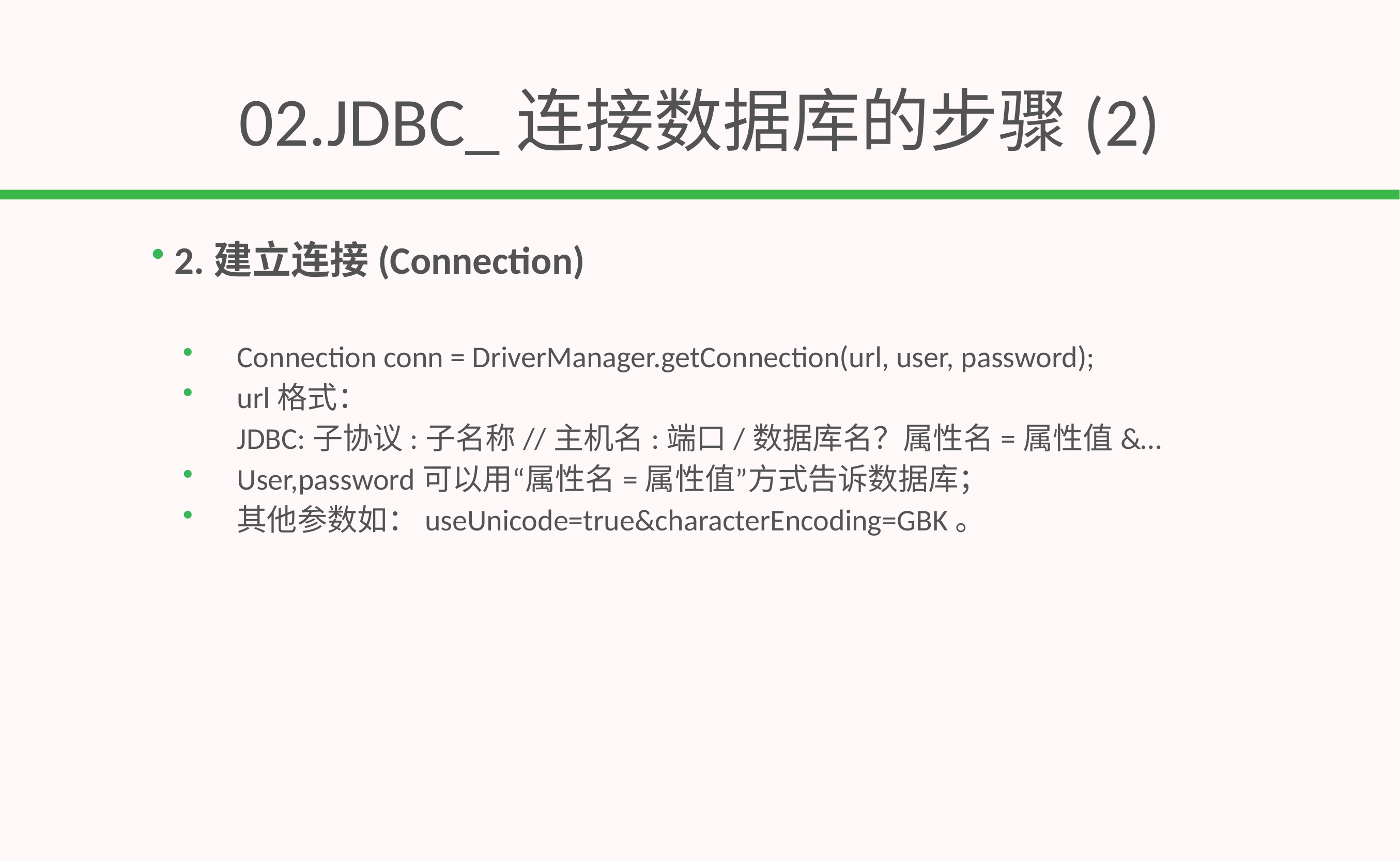

# 02.JDBC_连接数据库的步骤(2)
2.建立连接(Connection)

Connection conn = DriverManager.getConnection(url, user, password);
url格式：
	JDBC:子协议:子名称//主机名:端口/数据库名？属性名=属性值&…
User,password可以用“属性名=属性值”方式告诉数据库；
其他参数如：useUnicode=true&characterEncoding=GBK。